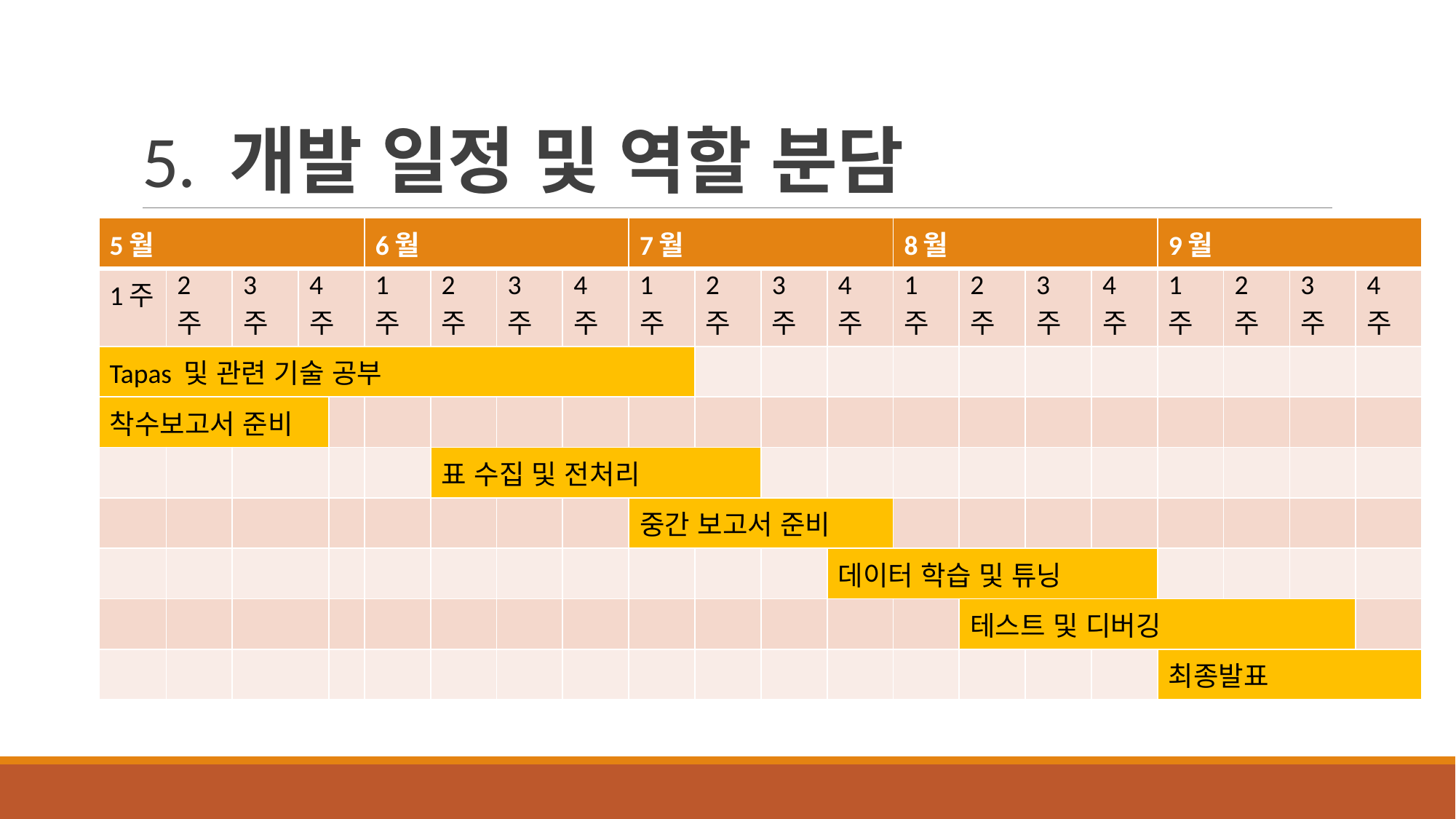

# 5. 개발 일정 및 역할 분담
| 5월 |  |  |  |  | 6월 |  |  |  | 7월 |  |  |  | 8월 |  |  |  | 9월 |  |  |  |
| --- | --- | --- | --- | --- | --- | --- | --- | --- | --- | --- | --- | --- | --- | --- | --- | --- | --- | --- | --- | --- |
| 1주 | 2주 | 3주 | 4주 |  | 1주 | 2주 | 3주 | 4주 | 1주 | 2주 | 3주 | 4주 | 1주 | 2주 | 3주 | 4주 | 1주 | 2주 | 3주 | 4주 |
| Tapas 및 관련 기술 공부 |  |  |  |  |  |  |  |  |  |  |  |  |  |  |  |  |  |  |  |  |
| 착수보고서 준비 |  |  |  |  |  |  |  |  |  |  |  |  |  |  |  |  |  |  |  |  |
|  |  |  |  |  |  | 표 수집 및 전처리 |  |  |  |  |  |  |  |  |  |  |  |  |  |  |
|  |  |  |  |  |  |  |  |  | 중간 보고서 준비 |  |  |  |  |  |  |  |  |  |  |  |
|  |  |  |  |  |  |  |  |  |  |  |  | 데이터 학습 및 튜닝 |  |  |  |  |  |  |  |  |
|  |  |  |  |  |  |  |  |  |  |  |  |  |  | 테스트 및 디버깅 |  |  |  |  |  |  |
|  |  |  |  |  |  |  |  |  |  |  |  |  |  |  |  |  | 최종발표 |  |  |  |